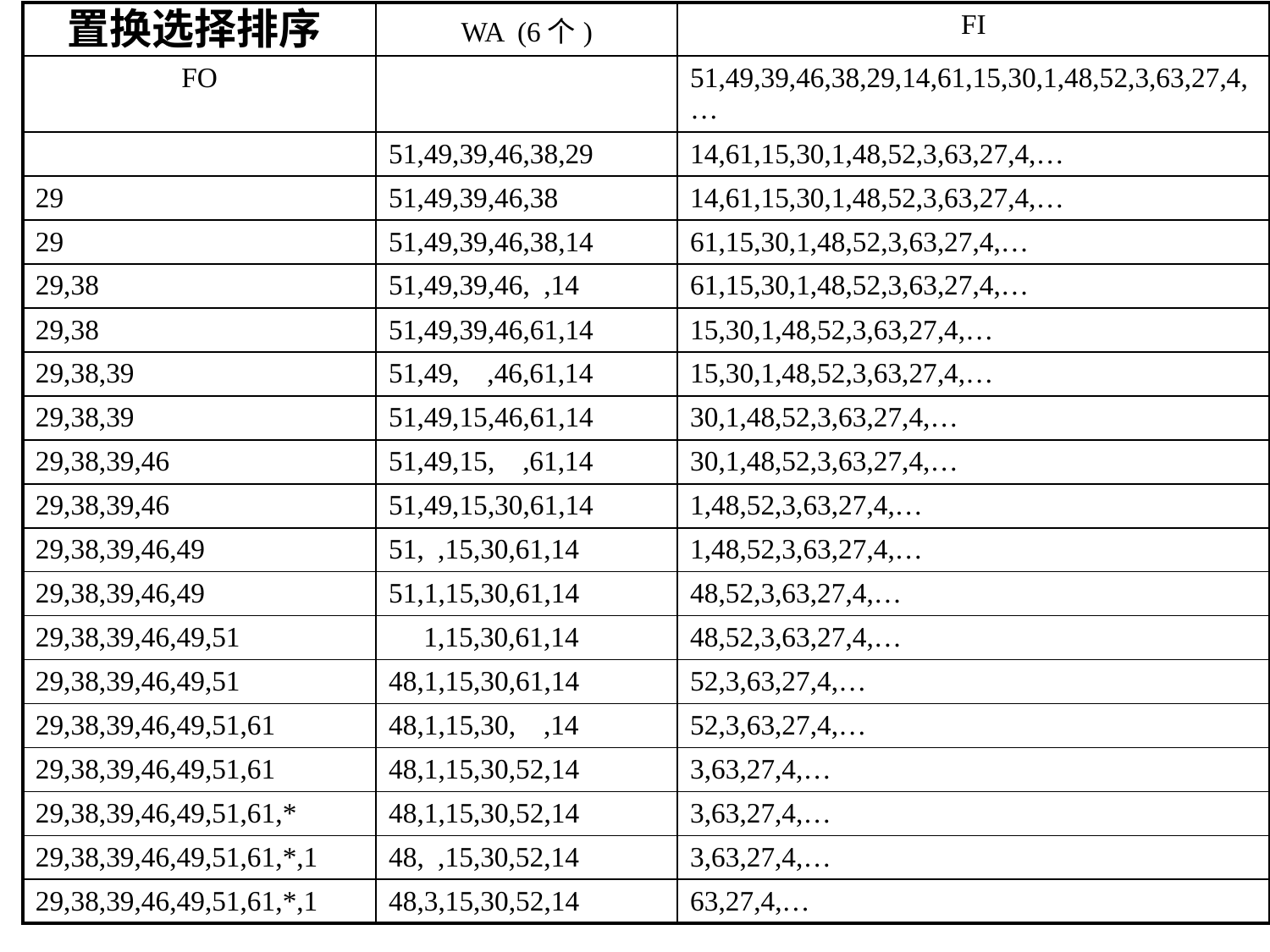

置换选择排序
|  | WA (6个) | FI |
| --- | --- | --- |
| FO |  | 51,49,39,46,38,29,14,61,15,30,1,48,52,3,63,27,4,… |
|  | 51,49,39,46,38,29 | 14,61,15,30,1,48,52,3,63,27,4,… |
| 29 | 51,49,39,46,38 | 14,61,15,30,1,48,52,3,63,27,4,… |
| 29 | 51,49,39,46,38,14 | 61,15,30,1,48,52,3,63,27,4,… |
| 29,38 | 51,49,39,46, ,14 | 61,15,30,1,48,52,3,63,27,4,… |
| 29,38 | 51,49,39,46,61,14 | 15,30,1,48,52,3,63,27,4,… |
| 29,38,39 | 51,49, ,46,61,14 | 15,30,1,48,52,3,63,27,4,… |
| 29,38,39 | 51,49,15,46,61,14 | 30,1,48,52,3,63,27,4,… |
| 29,38,39,46 | 51,49,15, ,61,14 | 30,1,48,52,3,63,27,4,… |
| 29,38,39,46 | 51,49,15,30,61,14 | 1,48,52,3,63,27,4,… |
| 29,38,39,46,49 | 51, ,15,30,61,14 | 1,48,52,3,63,27,4,… |
| 29,38,39,46,49 | 51,1,15,30,61,14 | 48,52,3,63,27,4,… |
| 29,38,39,46,49,51 | 1,15,30,61,14 | 48,52,3,63,27,4,… |
| 29,38,39,46,49,51 | 48,1,15,30,61,14 | 52,3,63,27,4,… |
| 29,38,39,46,49,51,61 | 48,1,15,30, ,14 | 52,3,63,27,4,… |
| 29,38,39,46,49,51,61 | 48,1,15,30,52,14 | 3,63,27,4,… |
| 29,38,39,46,49,51,61,\* | 48,1,15,30,52,14 | 3,63,27,4,… |
| 29,38,39,46,49,51,61,\*,1 | 48, ,15,30,52,14 | 3,63,27,4,… |
| 29,38,39,46,49,51,61,\*,1 | 48,3,15,30,52,14 | 63,27,4,… |